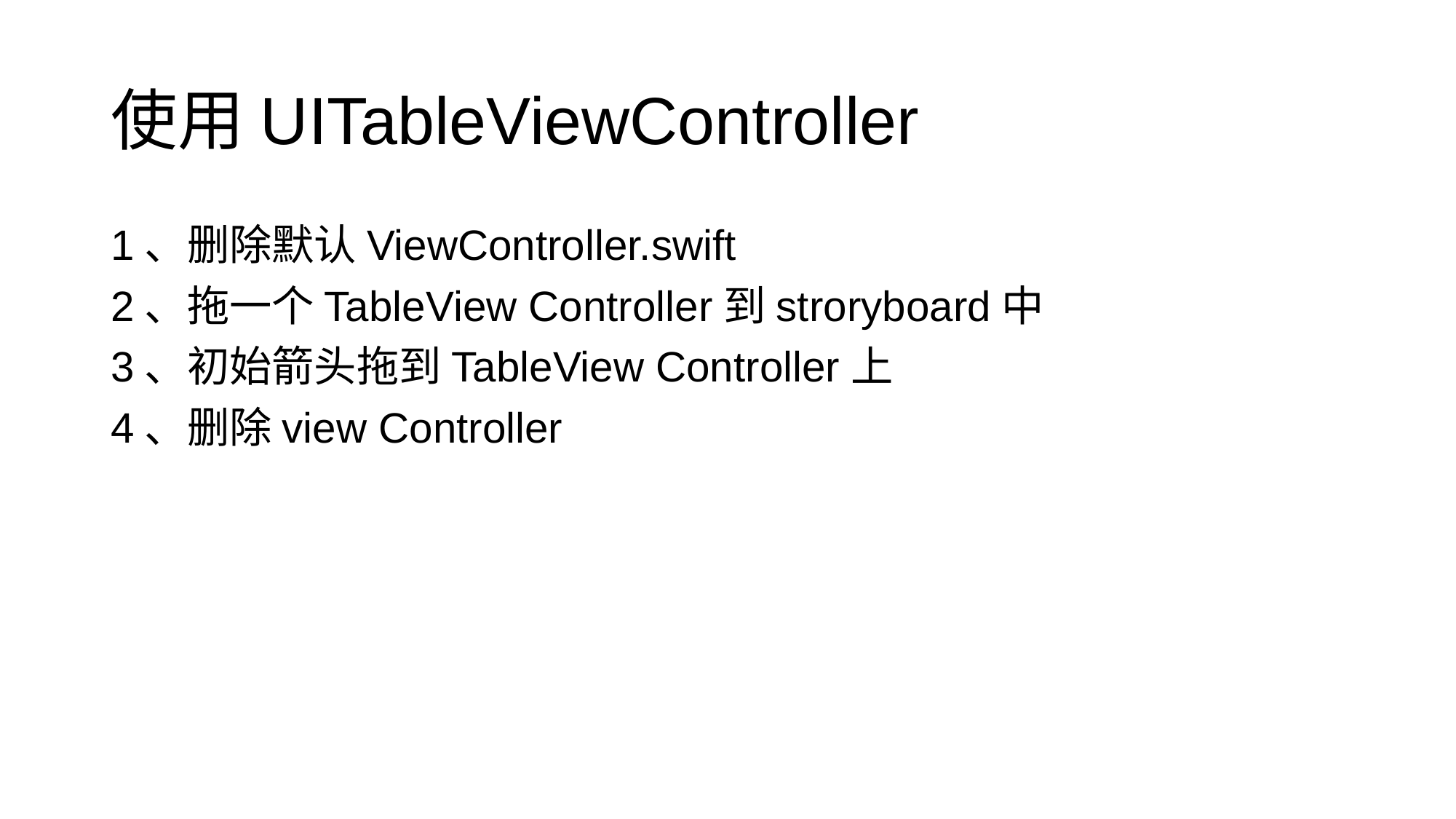

# 使用UITableViewController
1、删除默认ViewController.swift
2、拖一个TableView Controller到stroryboard中
3、初始箭头拖到TableView Controller上
4、删除view Controller